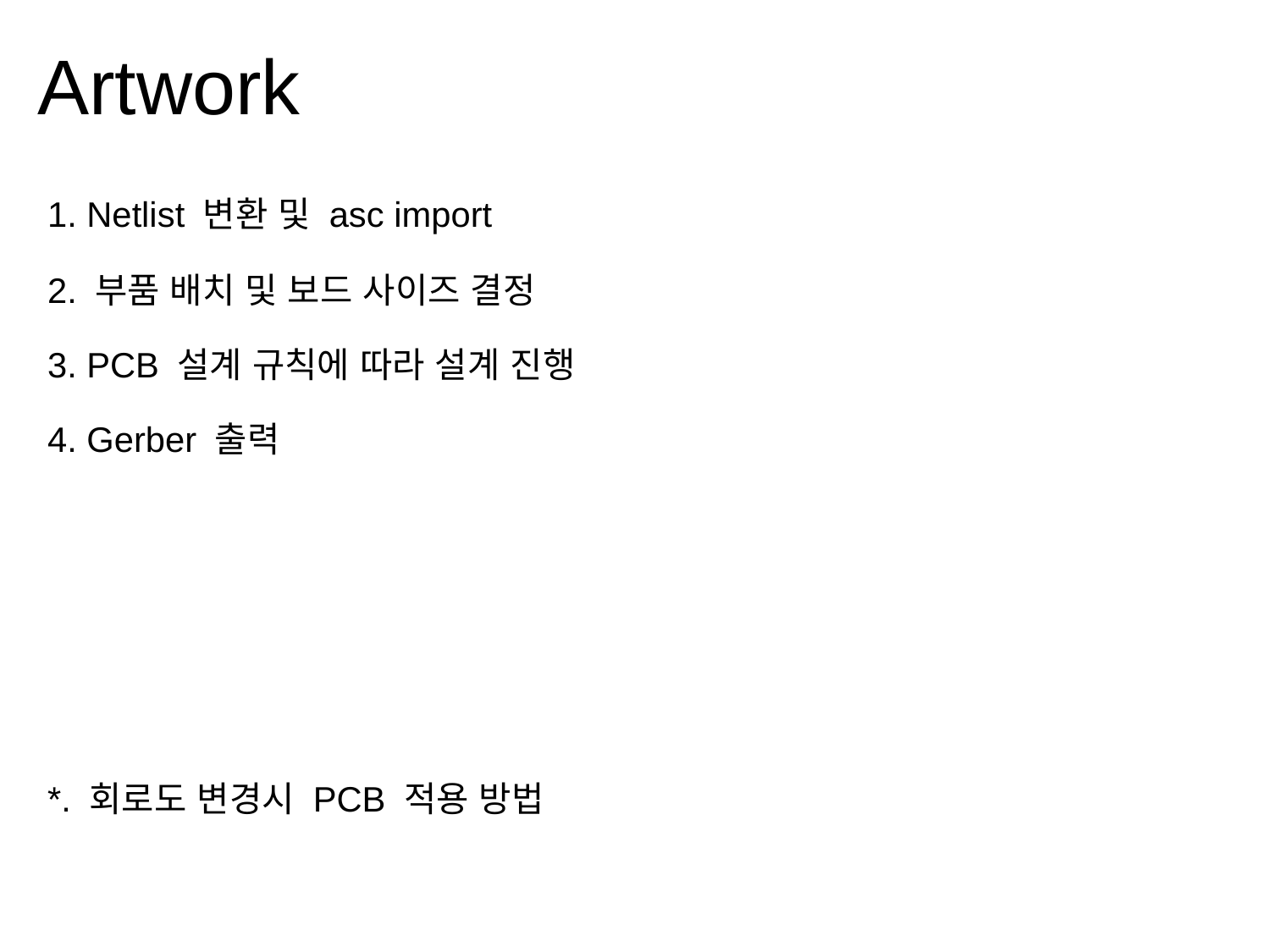

# Artwork
1. Netlist 변환 및 asc import
2. 부품 배치 및 보드 사이즈 결정
3. PCB 설계 규칙에 따라 설계 진행
4. Gerber 출력
*. 회로도 변경시 PCB 적용 방법